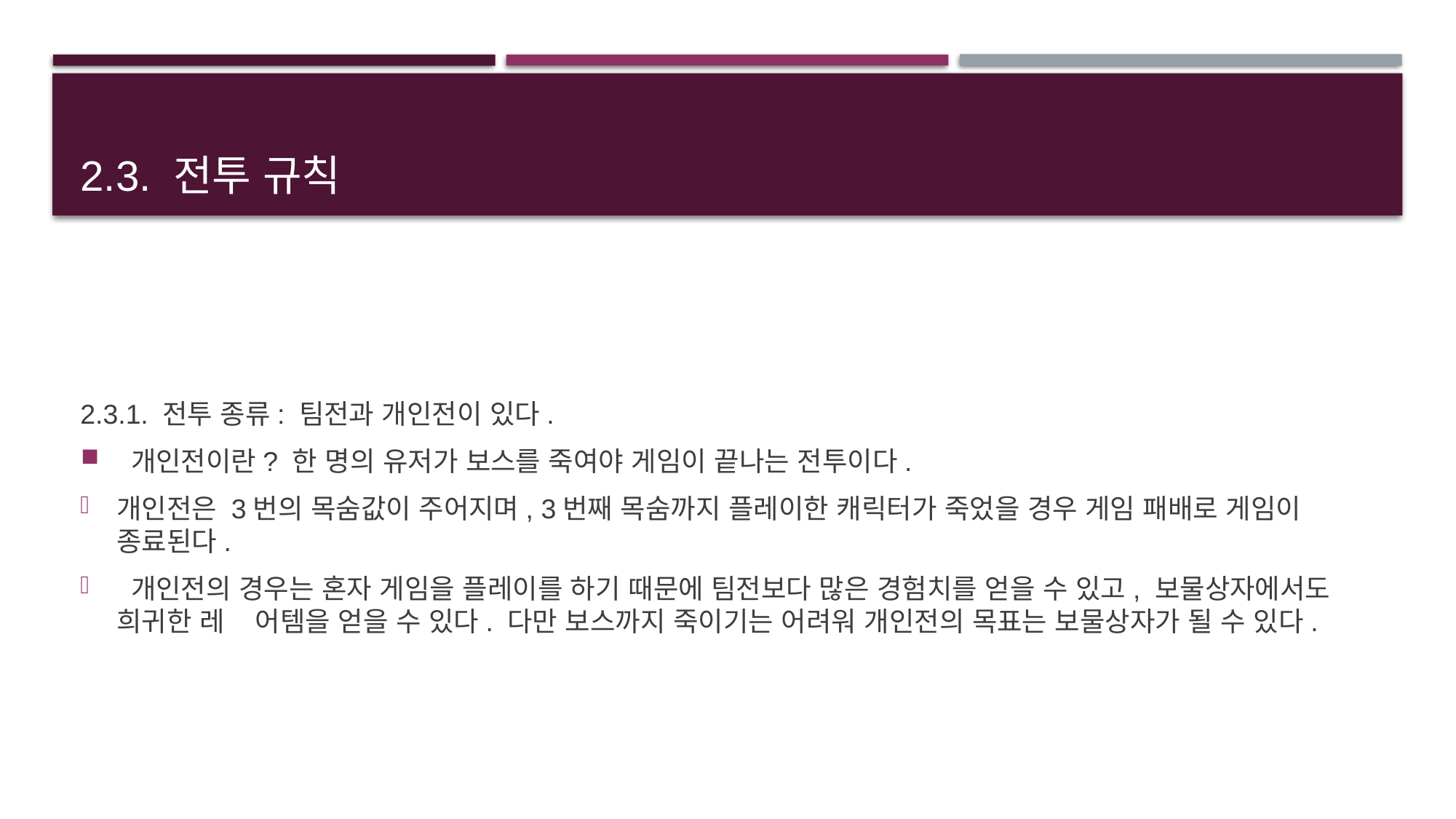

# 2.3. 전투 규칙
2.3.1. 전투 종류: 팀전과 개인전이 있다.
 개인전이란? 한 명의 유저가 보스를 죽여야 게임이 끝나는 전투이다.
개인전은 3번의 목숨값이 주어지며, 3번째 목숨까지 플레이한 캐릭터가 죽었을 경우 게임 패배로 게임이 종료된다.
 개인전의 경우는 혼자 게임을 플레이를 하기 때문에 팀전보다 많은 경험치를 얻을 수 있고, 보물상자에서도 희귀한 레    어템을 얻을 수 있다. 다만 보스까지 죽이기는 어려워 개인전의 목표는 보물상자가 될 수 있다.